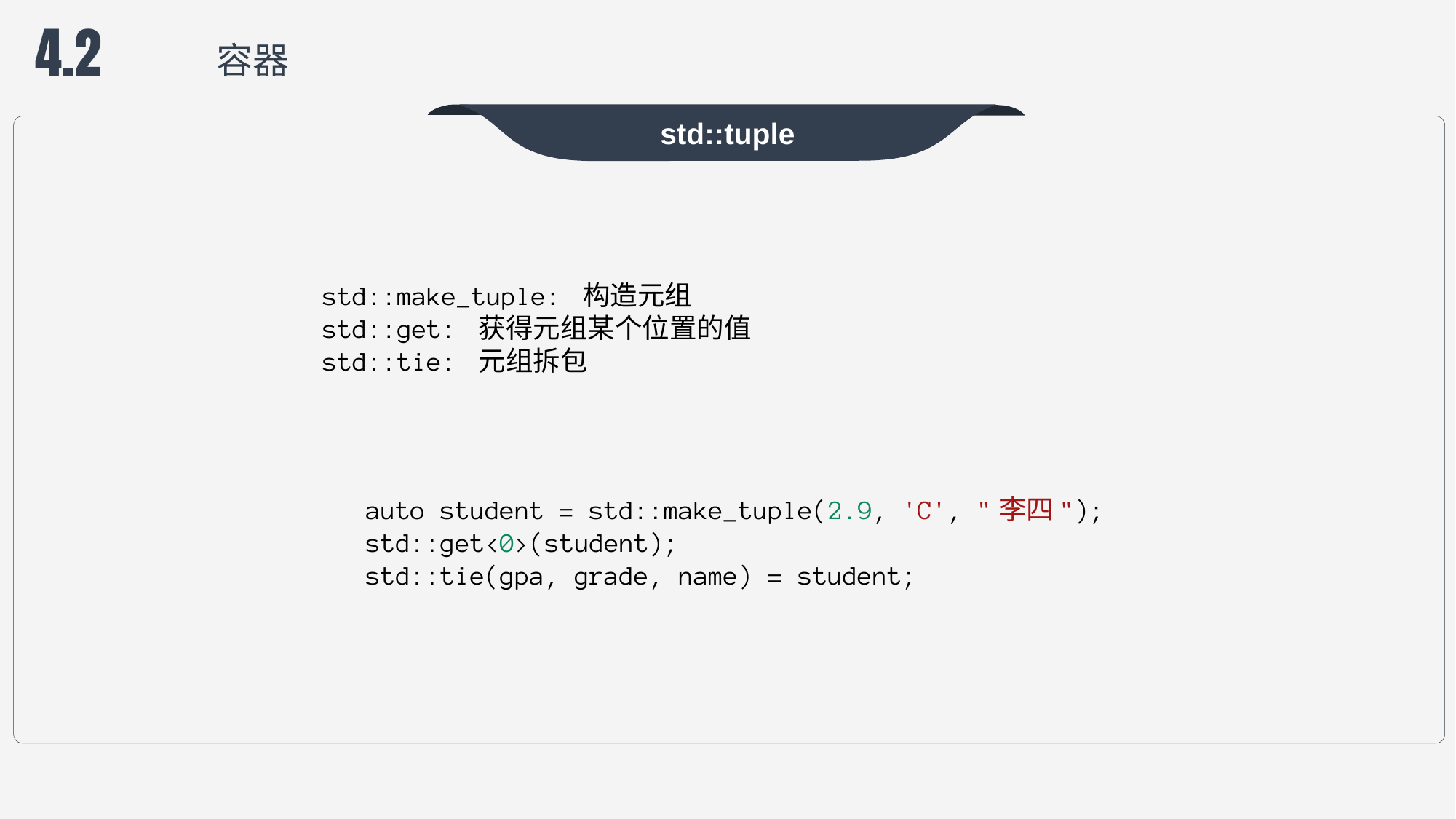

4.2
容器

std::tuple

    std::make_tuple: 构造元组
    std::get: 获得元组某个位置的值
    std::tie: 元组拆包
auto student = std::make_tuple(2.9, 'C', "李四");
std::get<0>(student);
std::tie(gpa, grade, name) = student;